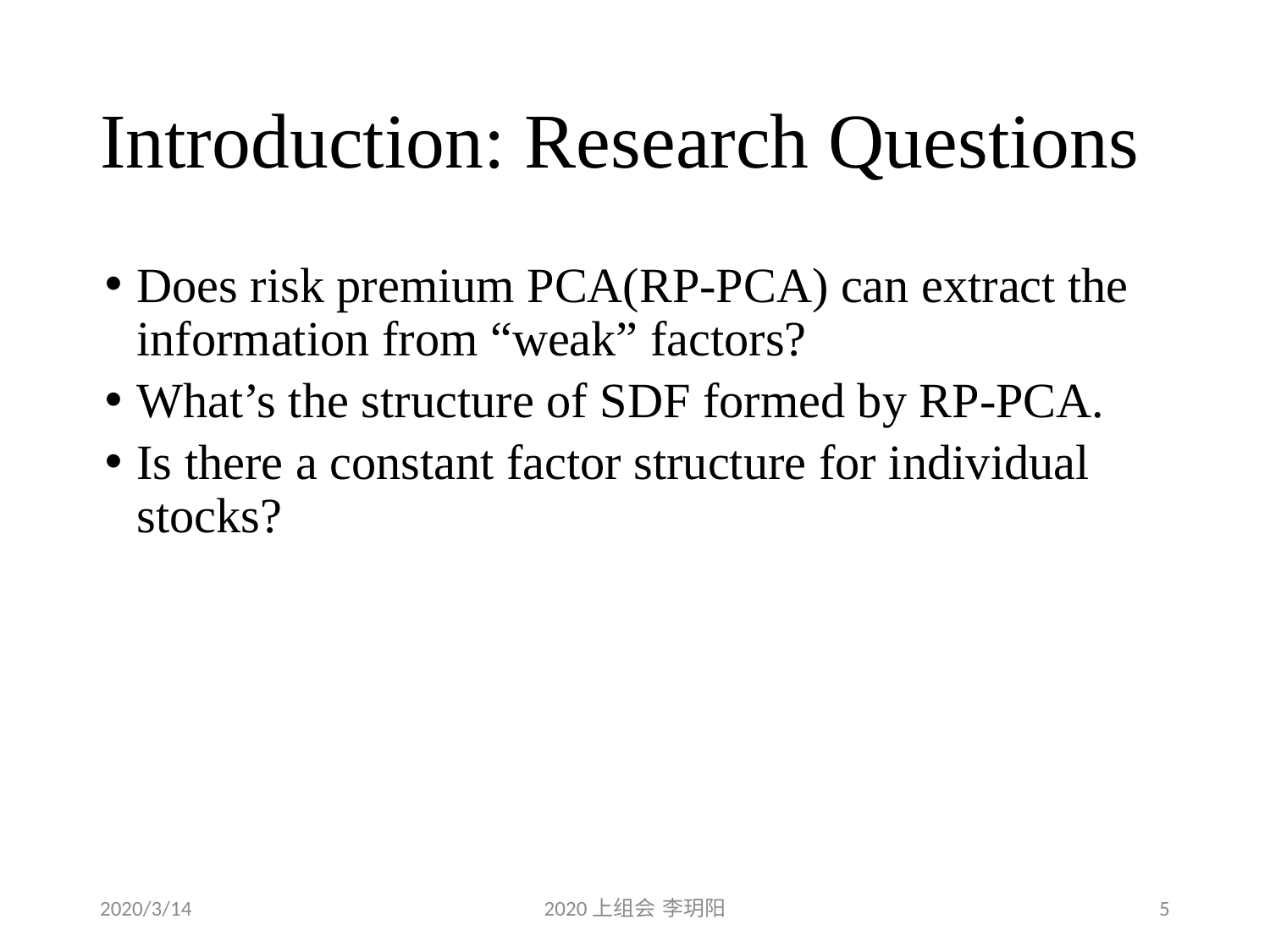

# Introduction: Research Questions
Does risk premium PCA(RP-PCA) can extract the information from “weak” factors?
What’s the structure of SDF formed by RP-PCA.
Is there a constant factor structure for individual stocks?

2020/3/14
2020上组会 李玥阳
5